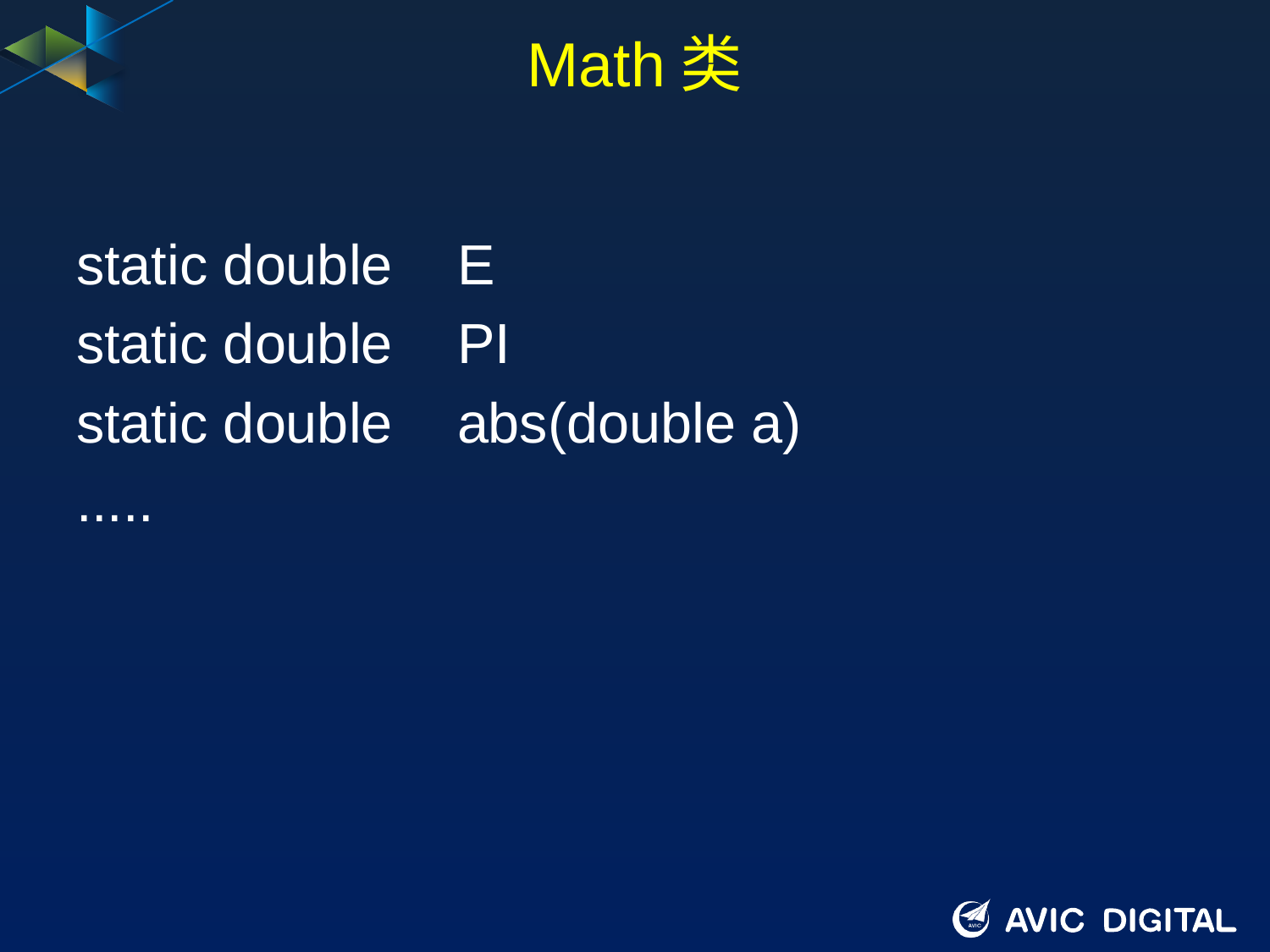

# Math类
static double	E
static double	PI
static double	abs(double a)
.....